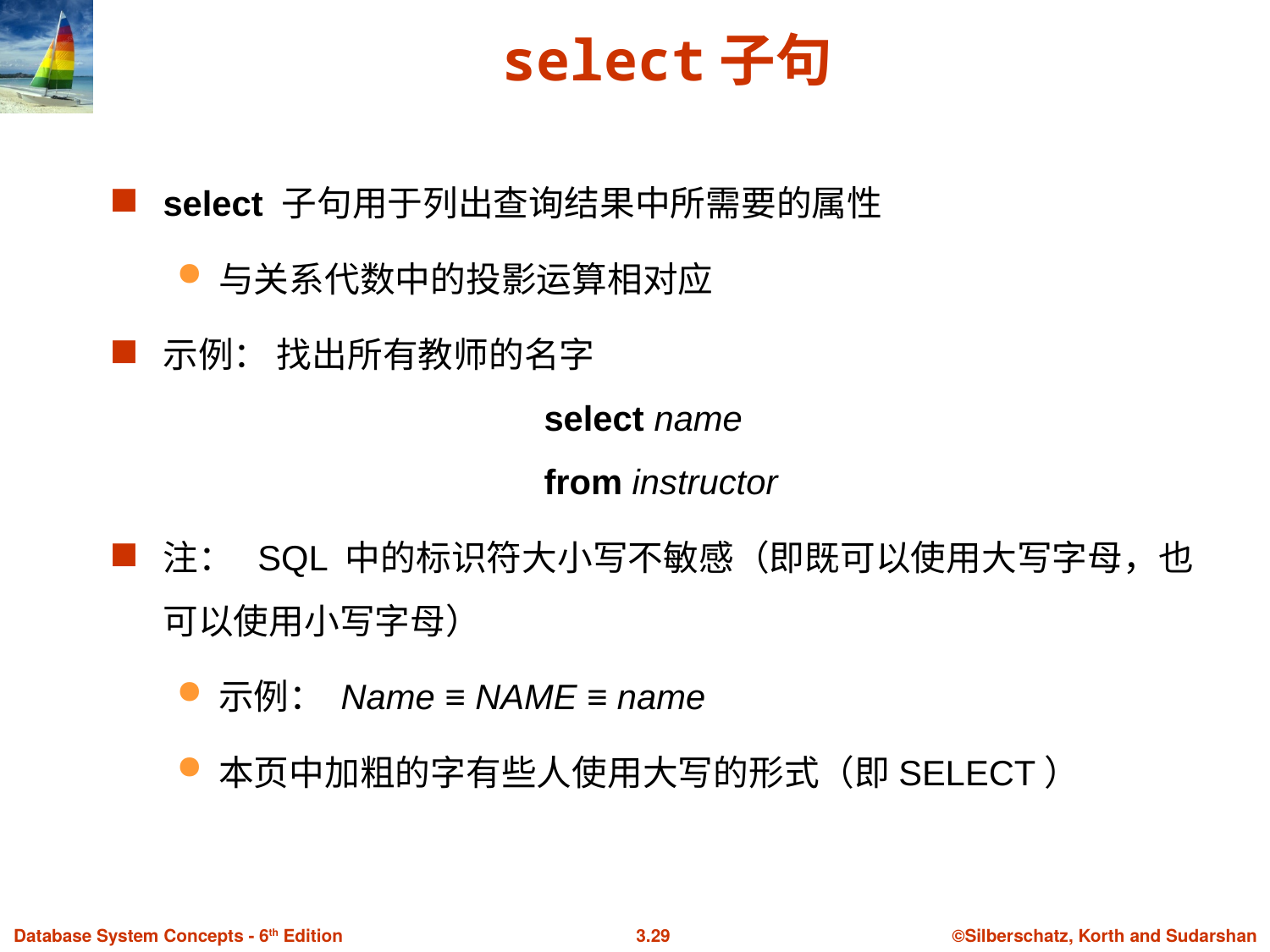

# select子句
select 子句用于列出查询结果中所需要的属性
与关系代数中的投影运算相对应
示例： 找出所有教师的名字
		select name
		from instructor
注：  SQL 中的标识符大小写不敏感（即既可以使用大写字母，也可以使用小写字母）
示例： Name ≡ NAME ≡ name
本页中加粗的字有些人使用大写的形式（即SELECT）